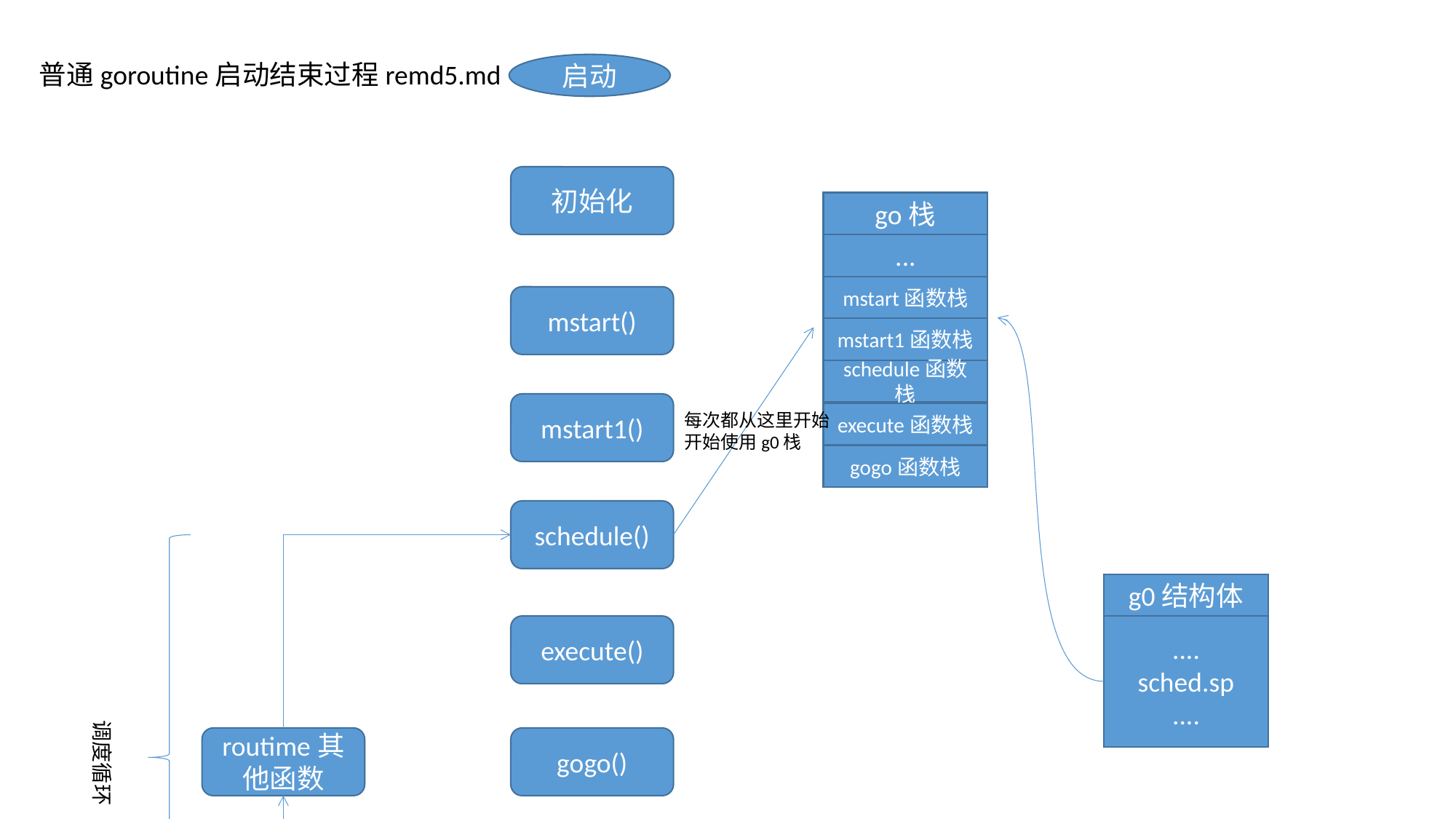

普通goroutine启动结束过程remd5.md
启动
初始化
go栈
...
mstart函数栈
mstart()
mstart1函数栈
schedule函数栈
mstart1()
每次都从这里开始
开始使用g0栈
execute函数栈
gogo函数栈
schedule()

g0结构体
execute()
....
sched.sp
....
调度循环
routime其他函数
gogo()
用户goroutine
mcall()